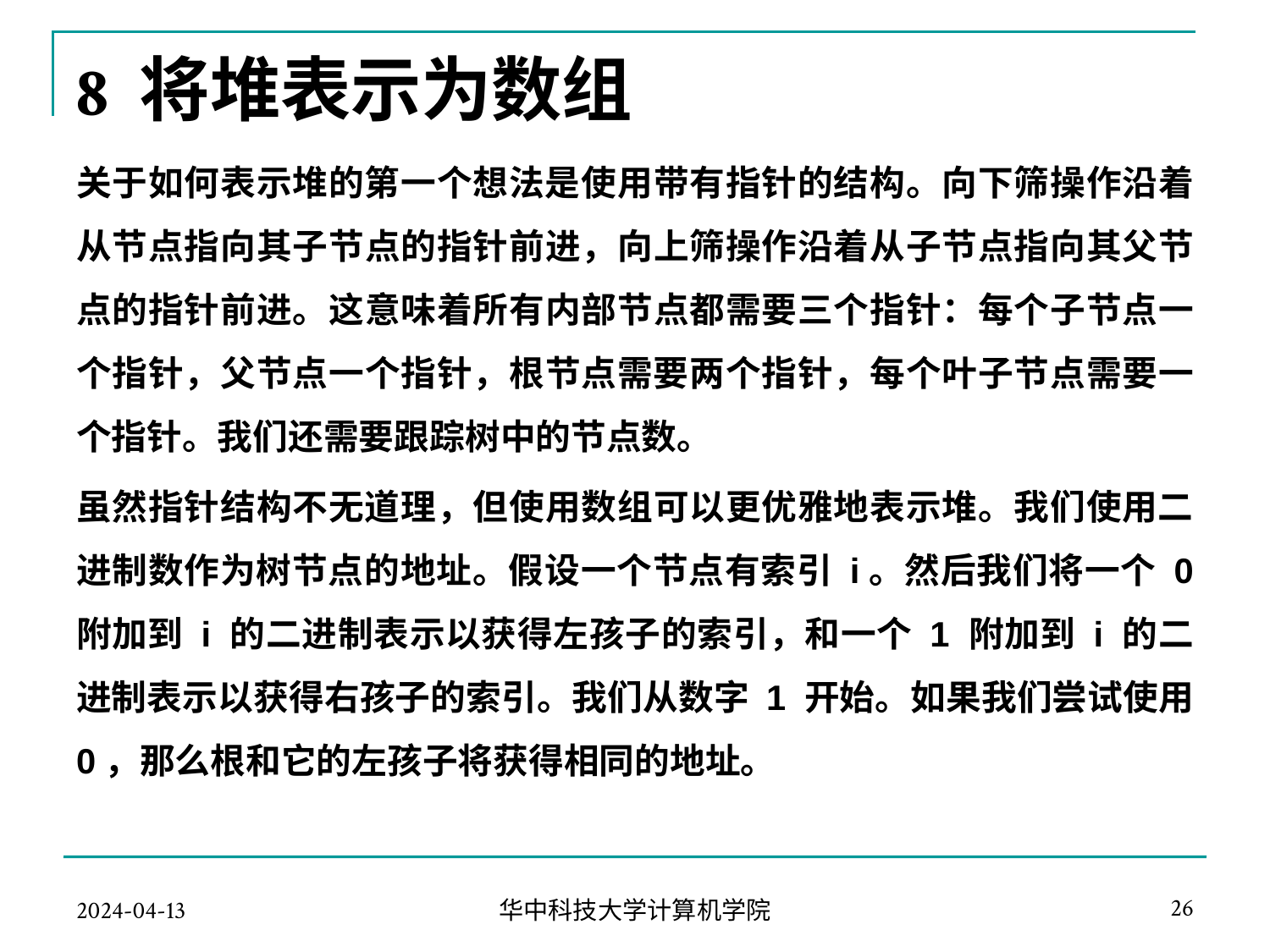

# 8 将堆表示为数组
关于如何表示堆的第一个想法是使用带有指针的结构。向下筛操作沿着从节点指向其子节点的指针前进，向上筛操作沿着从子节点指向其父节点的指针前进。这意味着所有内部节点都需要三个指针：每个子节点一个指针，父节点一个指针，根节点需要两个指针，每个叶子节点需要一个指针。我们还需要跟踪树中的节点数。
虽然指针结构不无道理，但使用数组可以更优雅地表示堆。我们使用二进制数作为树节点的地址。假设一个节点有索引 i。然后我们将一个 0 附加到 i 的二进制表示以获得左孩子的索引，和一个 1 附加到 i 的二进制表示以获得右孩子的索引。我们从数字 1 开始。如果我们尝试使用 0，那么根和它的左孩子将获得相同的地址。
2024-04-13
26
华中科技大学计算机学院